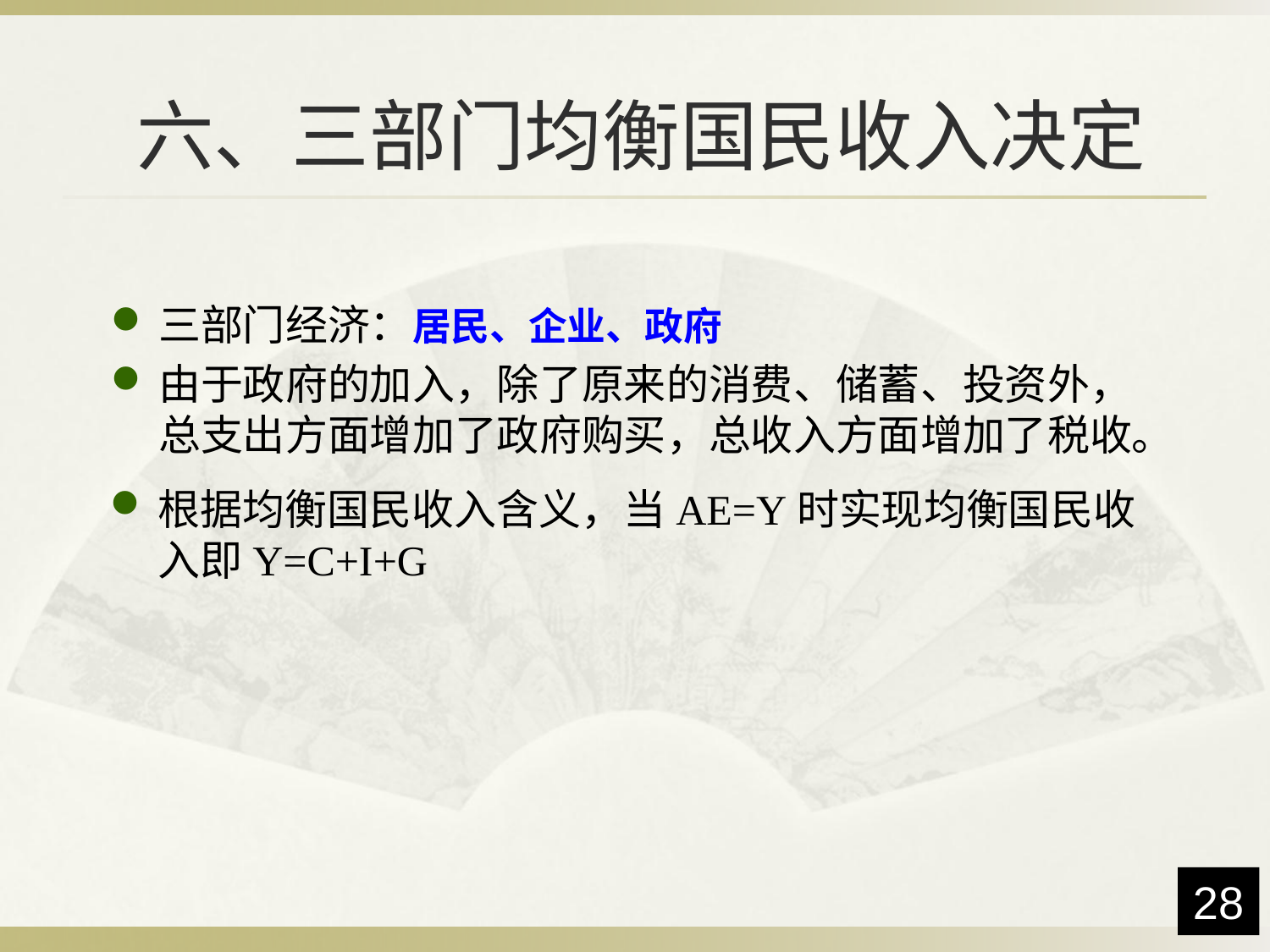

六、三部门均衡国民收入决定
三部门经济：居民、企业、政府
由于政府的加入，除了原来的消费、储蓄、投资外，总支出方面增加了政府购买，总收入方面增加了税收。
根据均衡国民收入含义，当AE=Y时实现均衡国民收入即Y=C+I+G
28